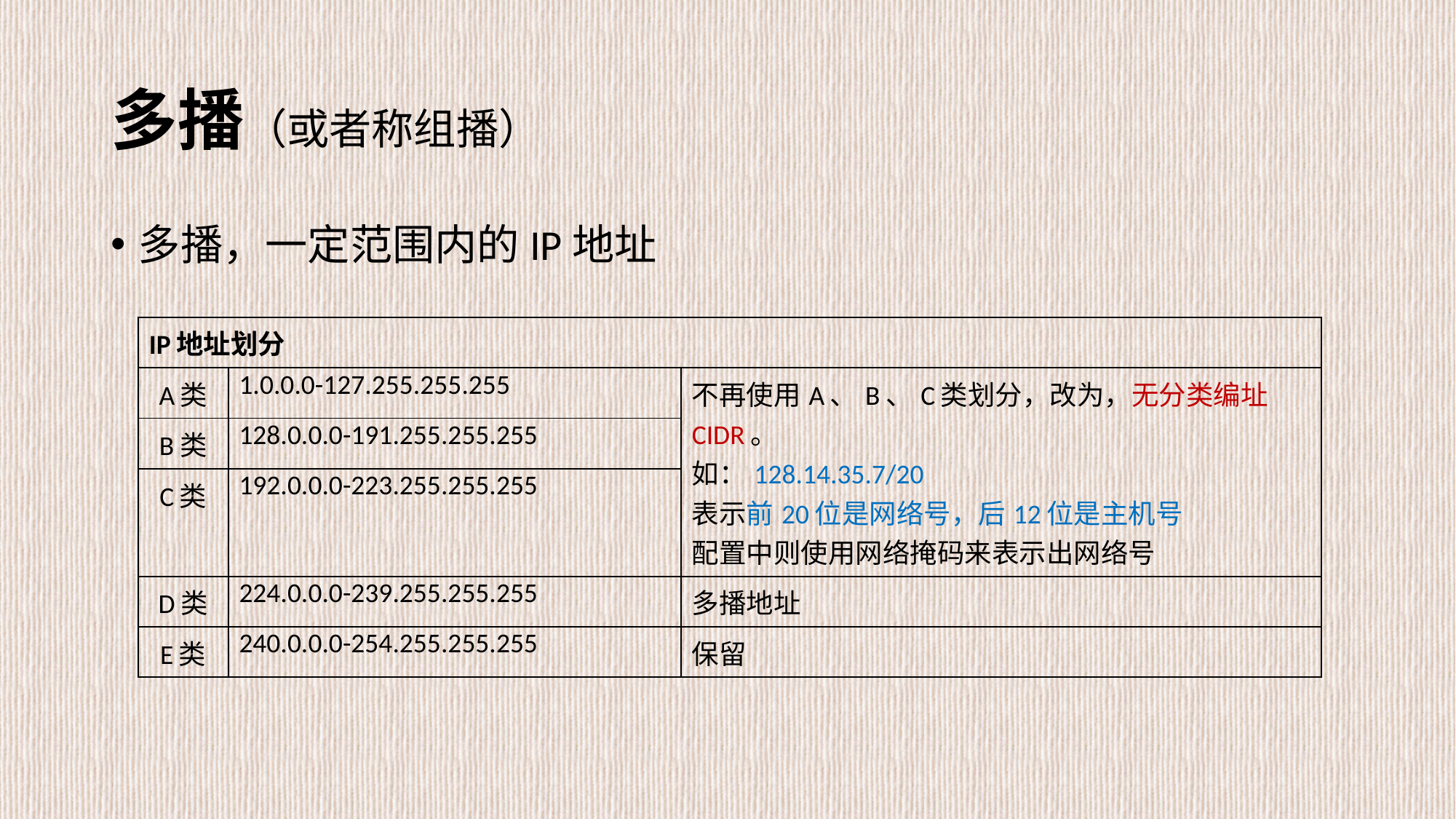

# 多播（或者称组播）
多播，一定范围内的IP地址
| IP地址划分 |  |  |
| --- | --- | --- |
| A类 | 1.0.0.0-127.255.255.255 | 不再使用A、B、C类划分，改为，无分类编址CIDR。 如：128.14.35.7/20 表示前20位是网络号，后12位是主机号 配置中则使用网络掩码来表示出网络号 |
| B类 | 128.0.0.0-191.255.255.255 |  |
| C类 | 192.0.0.0-223.255.255.255 |  |
| D类 | 224.0.0.0-239.255.255.255 | 多播地址 |
| E类 | 240.0.0.0-254.255.255.255 | 保留 |